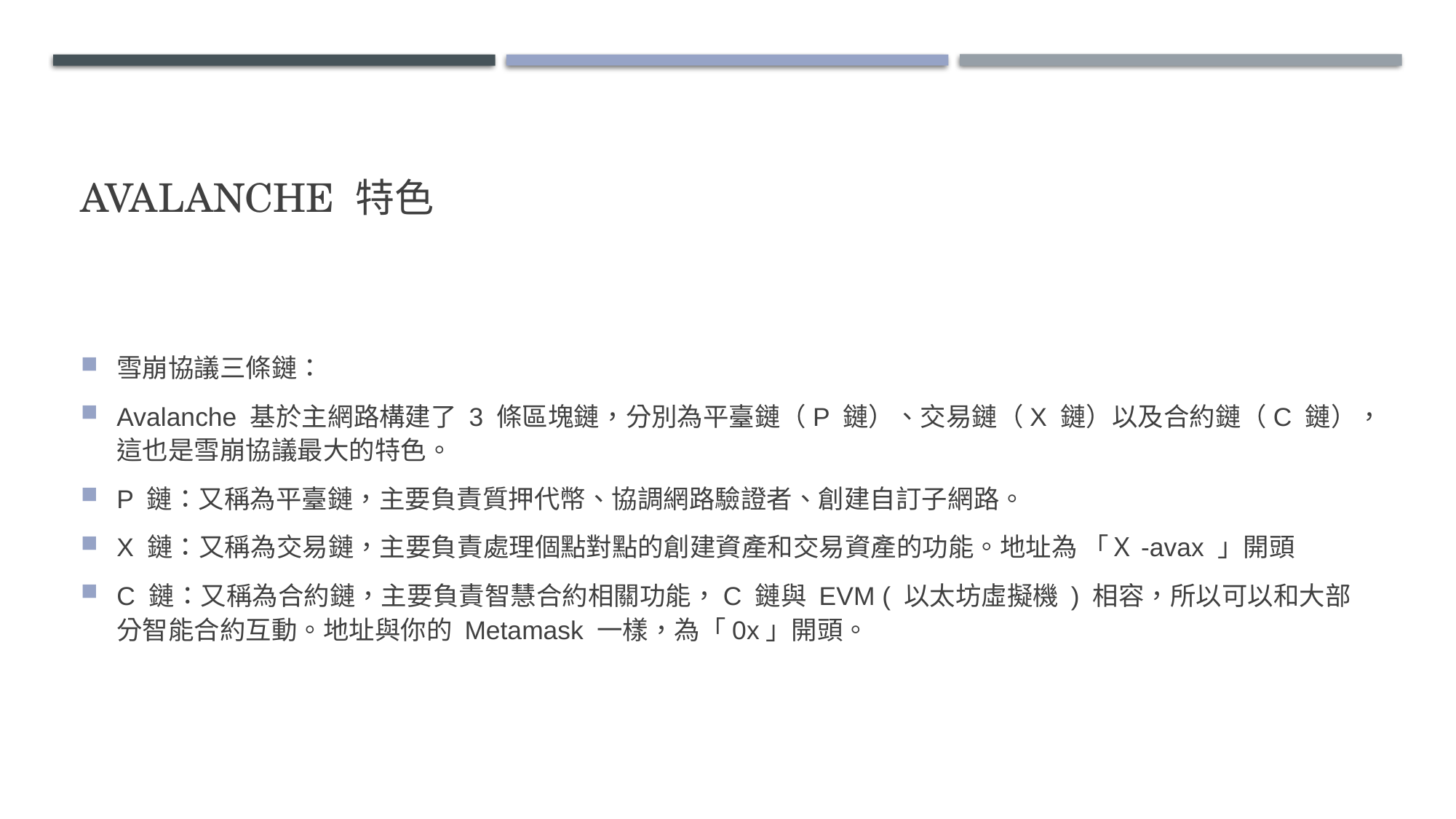

# Avalanche 特色
雪崩協議三條鏈：
Avalanche 基於主網路構建了 3 條區塊鏈，分別為平臺鏈（P 鏈）、交易鏈（X 鏈）以及合約鏈（C 鏈），這也是雪崩協議最大的特色。
P 鏈：又稱為平臺鏈，主要負責質押代幣、協調網路驗證者、創建自訂子網路。
X 鏈：又稱為交易鏈，主要負責處理個點對點的創建資產和交易資產的功能。地址為 「Ｘ-avax 」開頭
C 鏈：又稱為合約鏈，主要負責智慧合約相關功能，C 鏈與 EVM ( 以太坊虛擬機 ) 相容，所以可以和大部分智能合約互動。地址與你的 Metamask 一樣，為「0x」開頭。